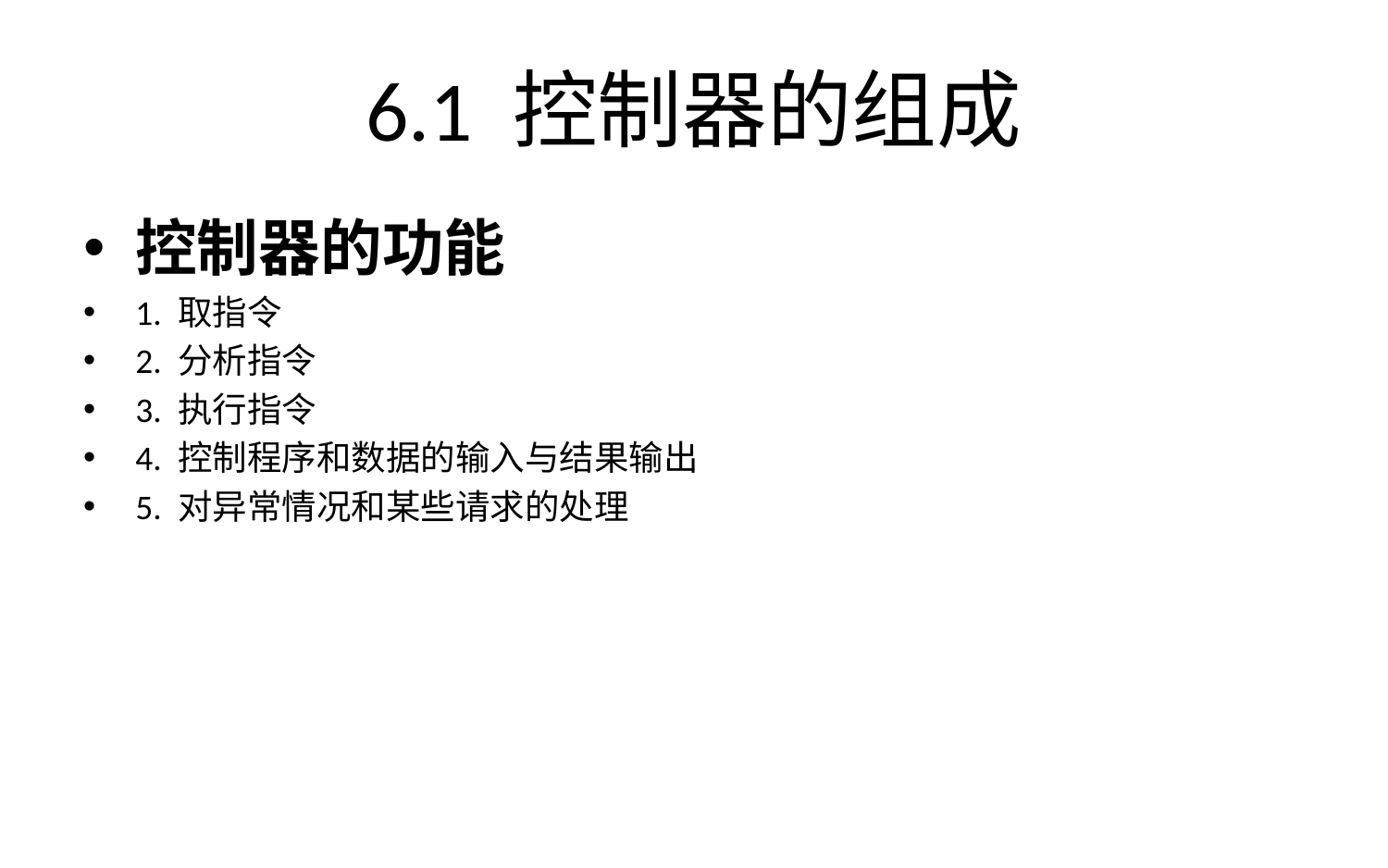

# 6.1 控制器的组成
控制器的功能
1. 取指令
2. 分析指令
3. 执行指令
4. 控制程序和数据的输入与结果输出
5. 对异常情况和某些请求的处理